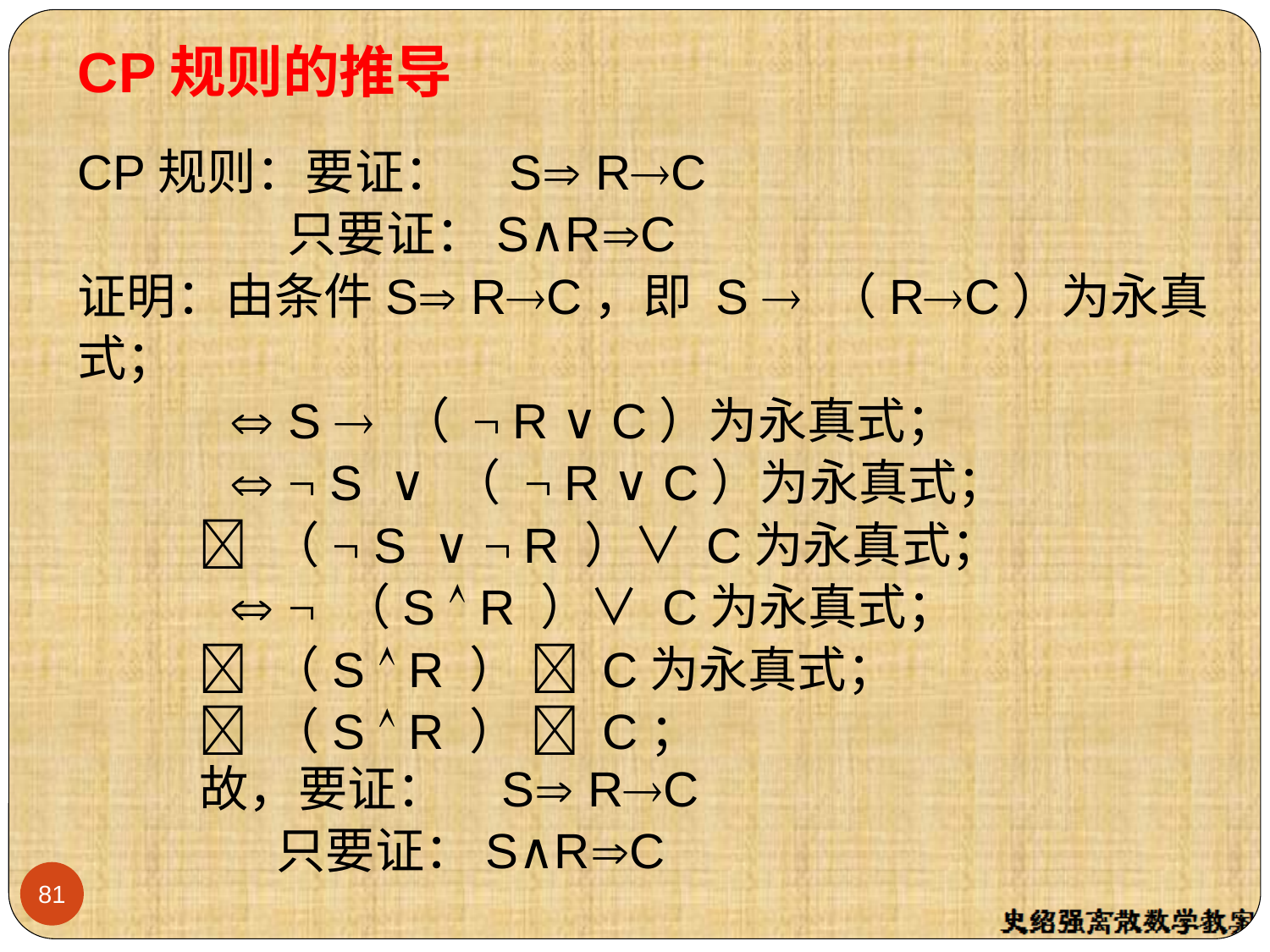

CP规则的推导
CP规则：要证：    S⇒ R→C
                  只要证：S∧R⇒C
证明：由条件S⇒ R→C，即 S → （R→C）为永真式；
           ⇔ S → （ ¬ R ∨ C）为永真式；
           ⇔ ¬ S  ∨ （ ¬ R ∨ C）为永真式；
           ⇔ （¬ S  ∨ ¬ R ）∨ C为永真式；
           ⇔ ¬ （S ∧ R ）∨ C为永真式；
           ⇔ （S ∧ R ） → C为永真式；
           ⇔ （S ∧ R ） ⇒ C；
          故，要证：    S⇒ R→C
                 只要证：S∧R⇒C

81